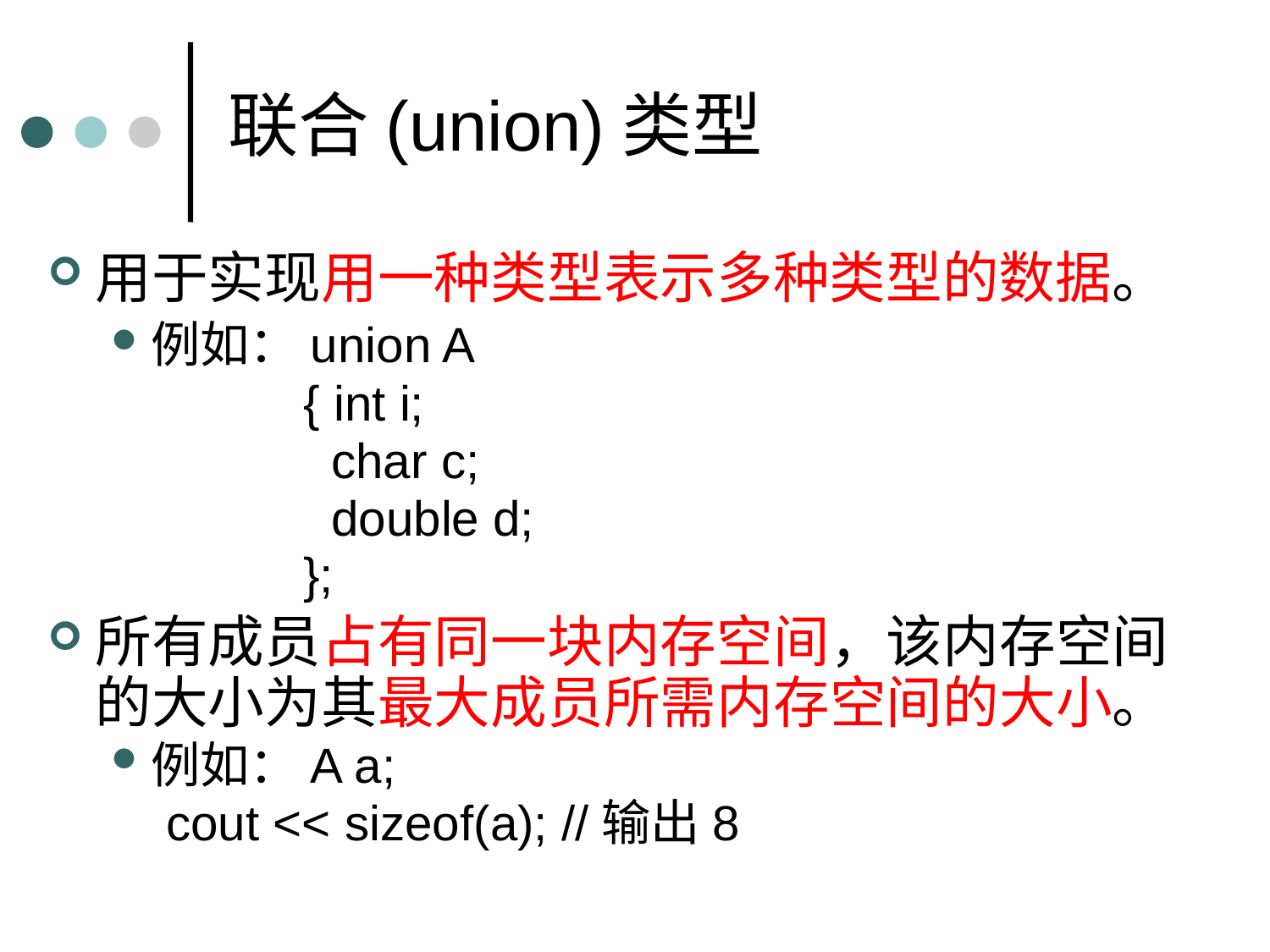

联合(union)类型
用于实现用一种类型表示多种类型的数据。
例如：union A
              { int i;
                char c;
                double d;
              };
所有成员占有同一块内存空间，该内存空间的大小为其最大成员所需内存空间的大小。
例如：A a;
    cout << sizeof(a); //输出8